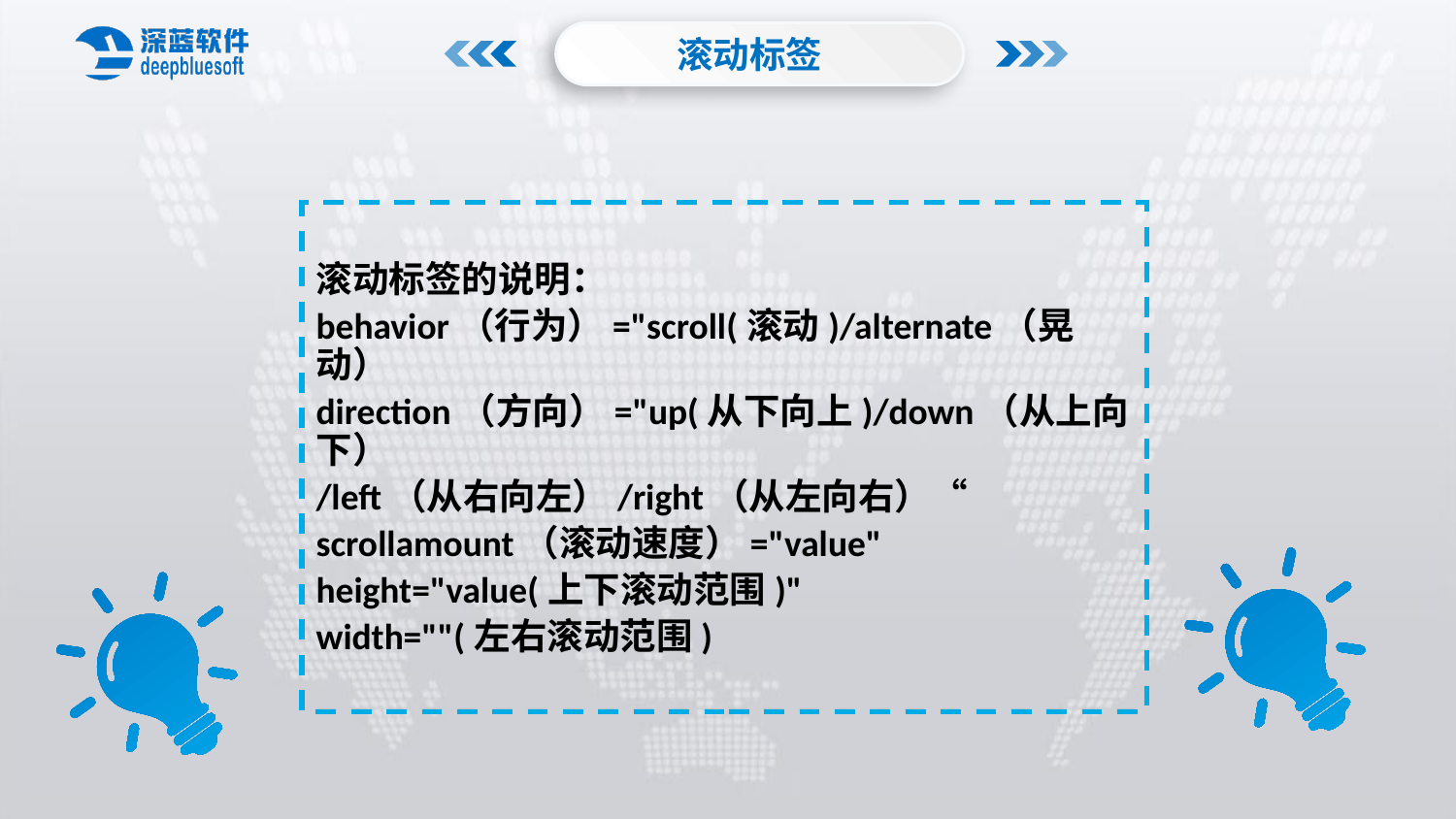

滚动标签

滚动标签的说明：
behavior（行为）="scroll(滚动)/alternate（晃动）
direction（方向）="up(从下向上)/down（从上向下）
/left（从右向左）/right（从左向右）“
scrollamount（滚动速度）="value"
height="value(上下滚动范围)"
width=""(左右滚动范围)